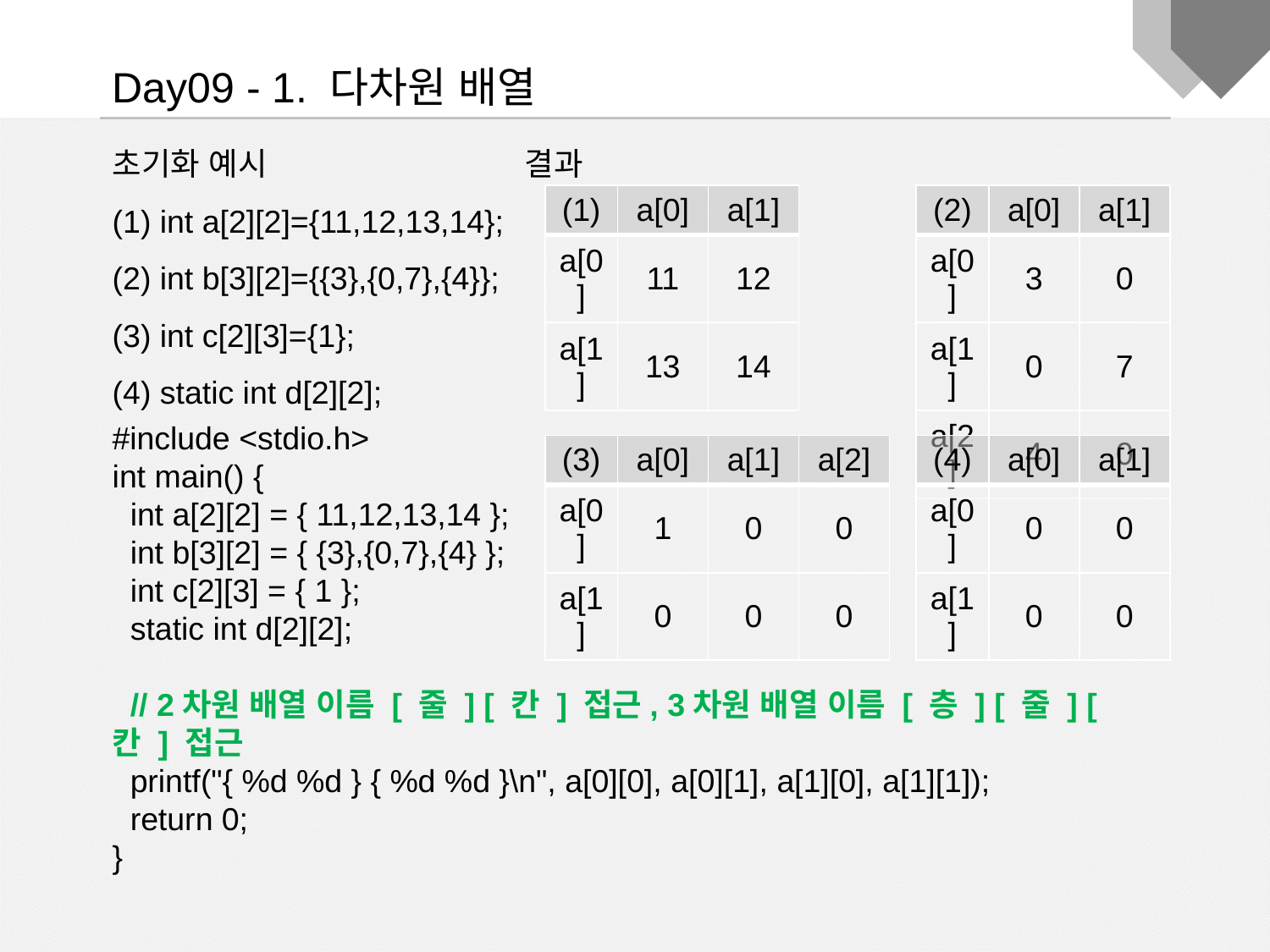

Day09 - 1. 다차원 배열
초기화 예시                             결과
(1) int a[2][2]={11,12,13,14};
(2) int b[3][2]={{3},{0,7},{4}};
(3) int c[2][3]={1};
(4) static int d[2][2];
| (1) | a[0] | a[1] |
| --- | --- | --- |
| a[0] | 11 | 12 |
| a[1] | 13 | 14 |
| (2) | a[0] | a[1] |
| --- | --- | --- |
| a[0] | 3 | 0 |
| a[1] | 0 | 7 |
| a[2] | 4 | 0 |
#include <stdio.h>
int main() {
  int a[2][2] = { 11,12,13,14 };
  int b[3][2] = { {3},{0,7},{4} };
  int c[2][3] = { 1 };
  static int d[2][2];

  // 2차원 배열 이름 [ 줄 ] [ 칸 ] 접근, 3차원 배열 이름 [ 층 ] [ 줄 ] [ 칸 ] 접근
  printf("{ %d %d } { %d %d }\n", a[0][0], a[0][1], a[1][0], a[1][1]);
  return 0;
}
| (3) | a[0] | a[1] | a[2] |
| --- | --- | --- | --- |
| a[0] | 1 | 0 | 0 |
| a[1] | 0 | 0 | 0 |
| (4) | a[0] | a[1] |
| --- | --- | --- |
| a[0] | 0 | 0 |
| a[1] | 0 | 0 |